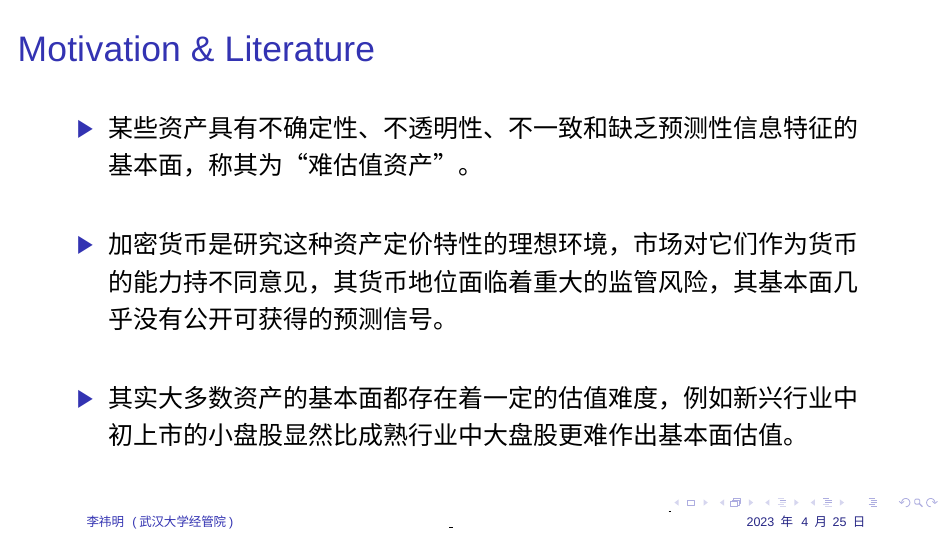

# Motivation & Literature
某些资产具有不确定性、不透明性、不一致和缺乏预测性信息特征的基本面，称其为“难估值资产”。

加密货币是研究这种资产定价特性的理想环境，市场对它们作为货币的能力持不同意见，其货币地位面临着重大的监管风险，其基本面几乎没有公开可获得的预测信号。

其实大多数资产的基本面都存在着一定的估值难度，例如新兴行业中初上市的小盘股显然比成熟行业中大盘股更难作出基本面估值。

2023 年  4 月 25 日	2 / 63
李祎明  (武汉大学经管院)